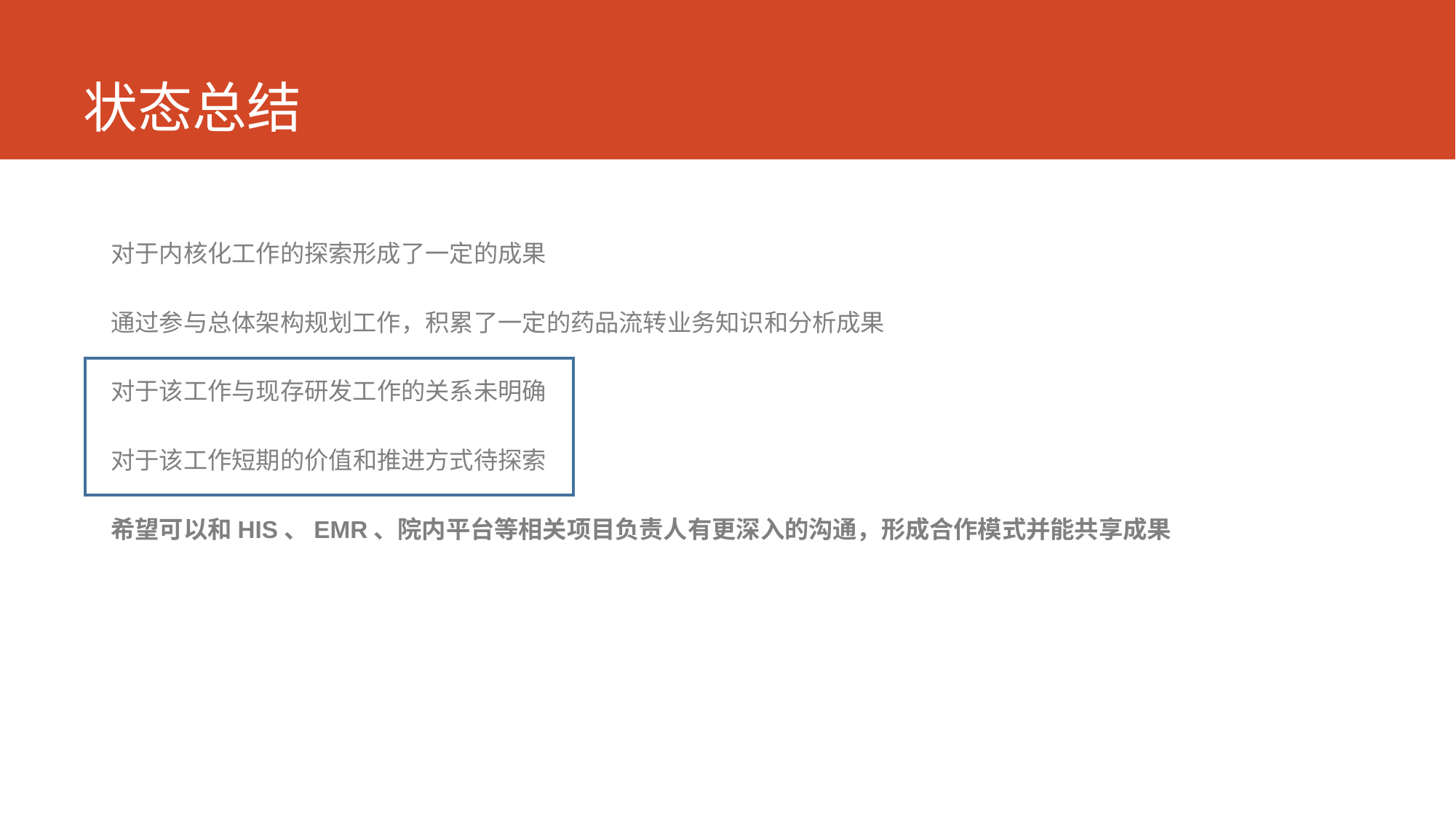

# 状态总结
对于内核化工作的探索形成了一定的成果
通过参与总体架构规划工作，积累了一定的药品流转业务知识和分析成果
对于该工作与现存研发工作的关系未明确
对于该工作短期的价值和推进方式待探索
希望可以和HIS、EMR、院内平台等相关项目负责人有更深入的沟通，形成合作模式并能共享成果